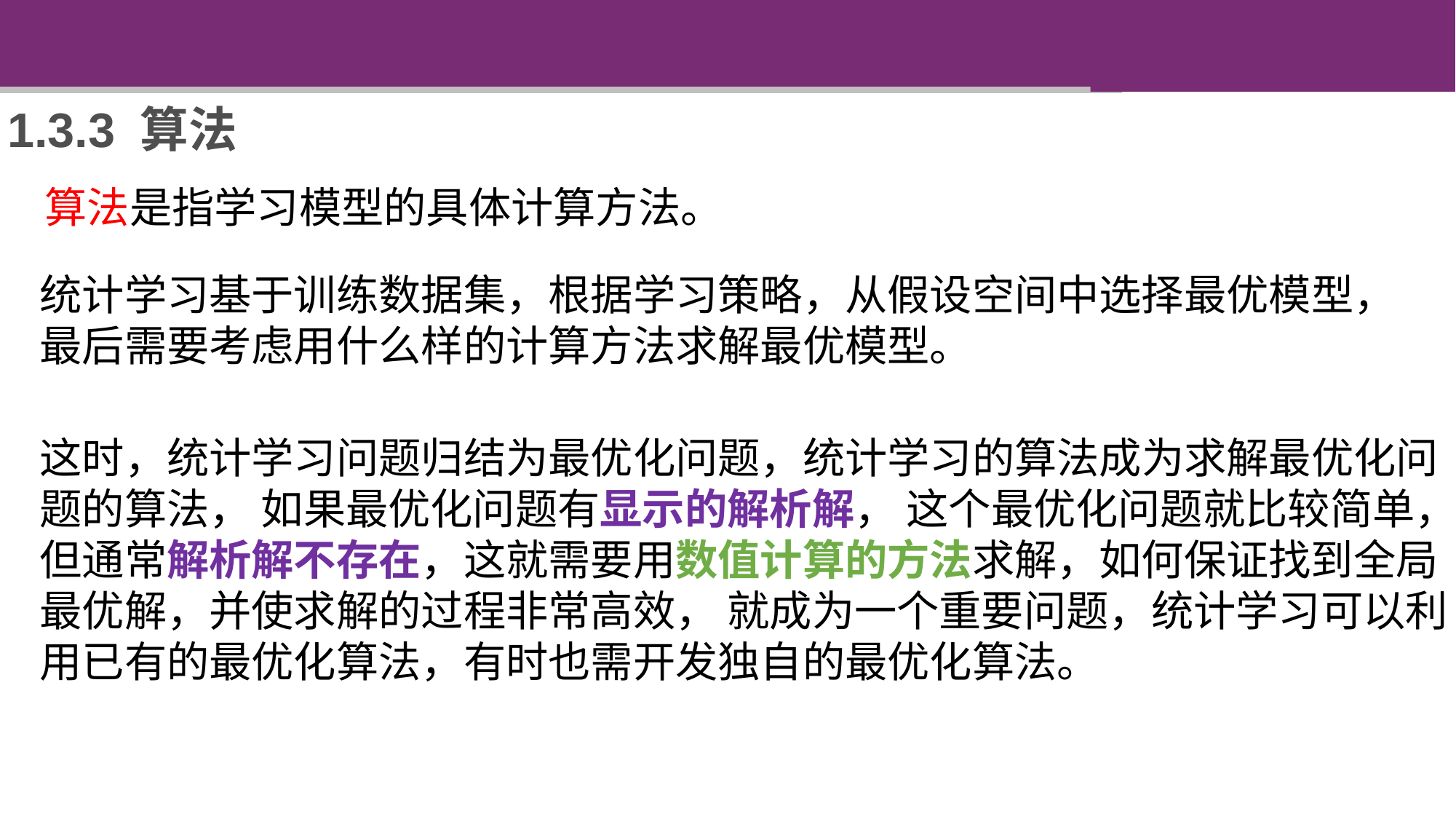

1.3.3 算法
算法是指学习模型的具体计算方法。
统计学习基于训练数据集，根据学习策略，从假设空间中选择最优模型， 最后需要考虑用什么样的计算方法求解最优模型。
这时，统计学习问题归结为最优化问题，统计学习的算法成为求解最优化问题的算法， 如果最优化问题有显示的解析解， 这个最优化问题就比较简单， 但通常解析解不存在，这就需要用数值计算的方法求解，如何保证找到全局最优解，并使求解的过程非常高效， 就成为一个重要问题，统计学习可以利用已有的最优化算法，有时也需开发独自的最优化算法。